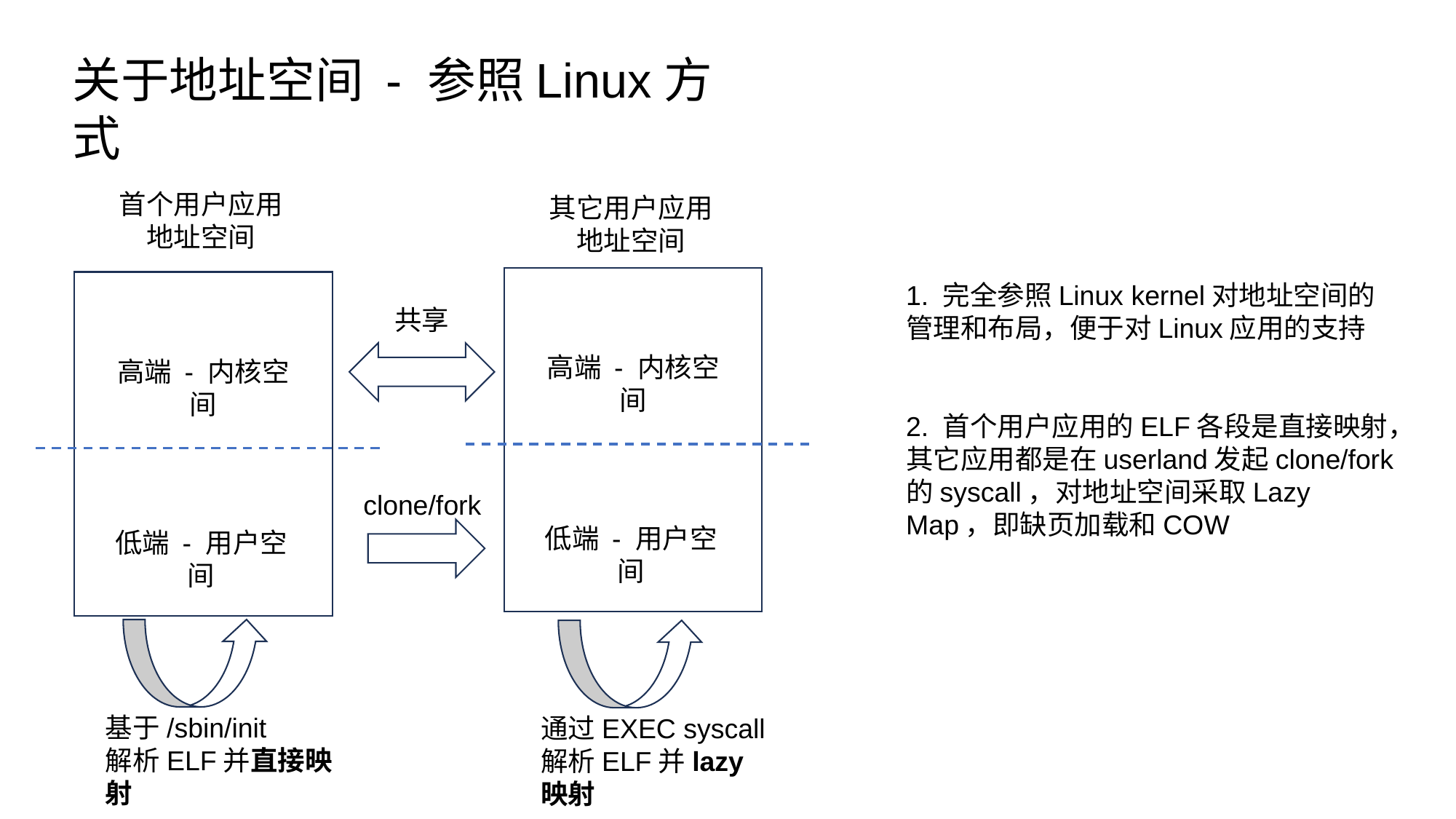

关于地址空间 - 参照Linux方式
首个用户应用
地址空间
其它用户应用
地址空间

1. 完全参照Linux kernel对地址空间的管理和布局，便于对Linux应用的支持

2. 首个用户应用的ELF各段是直接映射，其它应用都是在userland发起clone/fork的syscall，对地址空间采取Lazy Map，即缺页加载和COW
共享

高端 - 内核空间
高端 - 内核空间
clone/fork
低端 - 用户空间

低端 - 用户空间

基于/sbin/init
解析ELF并直接映射
通过EXEC syscall
解析ELF并lazy映射